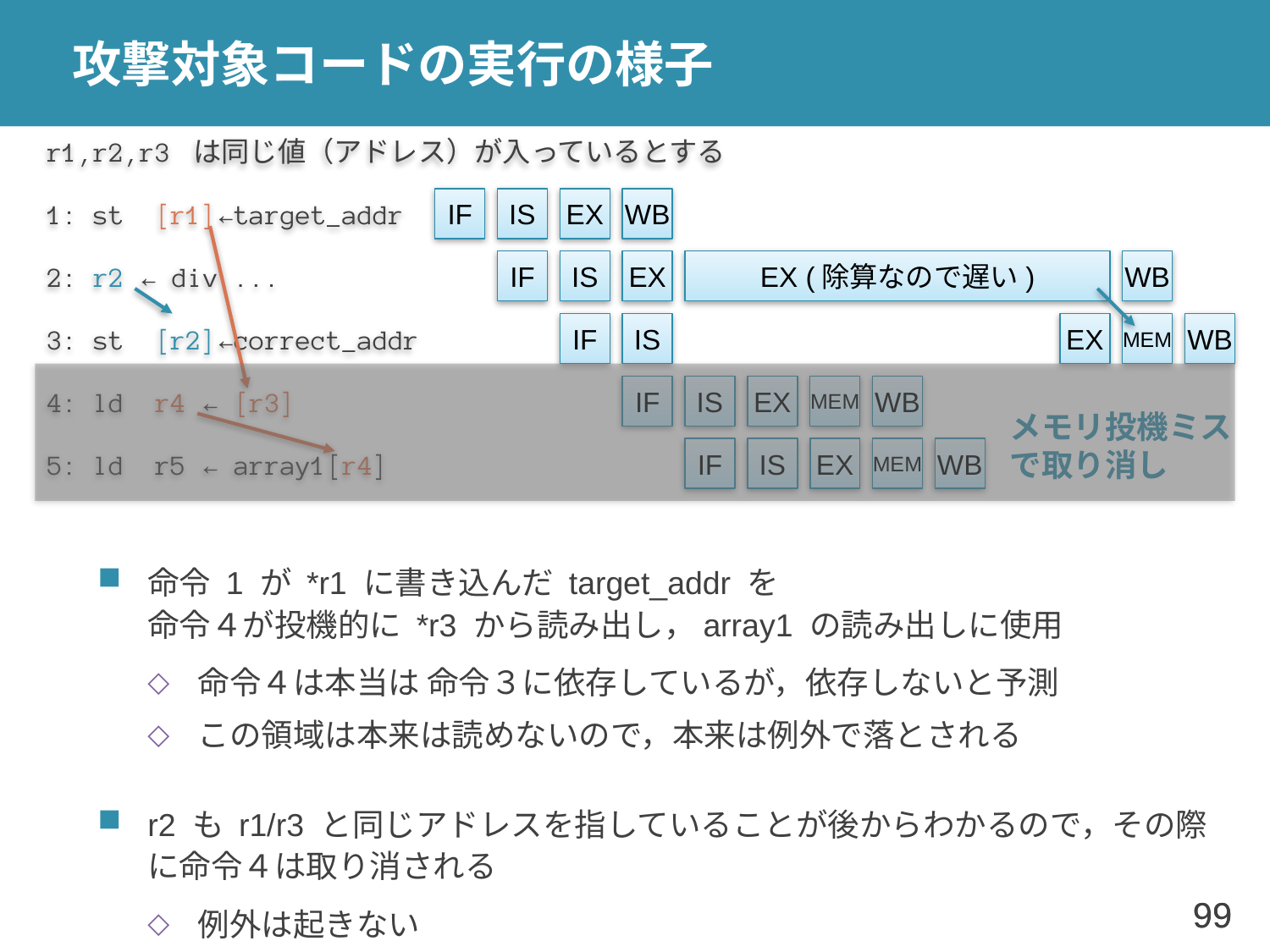

# 攻撃対象コードの実行の様子
r1,r2,r3 は同じ値（アドレス）が入っているとする
1: st  [r1]←target_addr
IF
IS
EX
WB
2: r2 ← div ...
IF
IS
EX
EX (除算なので遅い)
WB
3: st  [r2]←correct_addr
IF
IS
EX
MEM
WB

4: ld  r4 ← [r3]
IF
IS
EX
MEM
WB
メモリ投機ミスで取り消し
5: ld  r5 ← array1[r4]
IF
IS
EX
MEM
WB
命令 1 が *r1 に書き込んだ target_addr を
命令４が投機的に *r3 から読み出し，array1 の読み出しに使用
命令４は本当は 命令３に依存しているが，依存しないと予測
この領域は本来は読めないので，本来は例外で落とされる
r2 も r1/r3 と同じアドレスを指していることが後からわかるので，その際に命令４は取り消される
例外は起きない